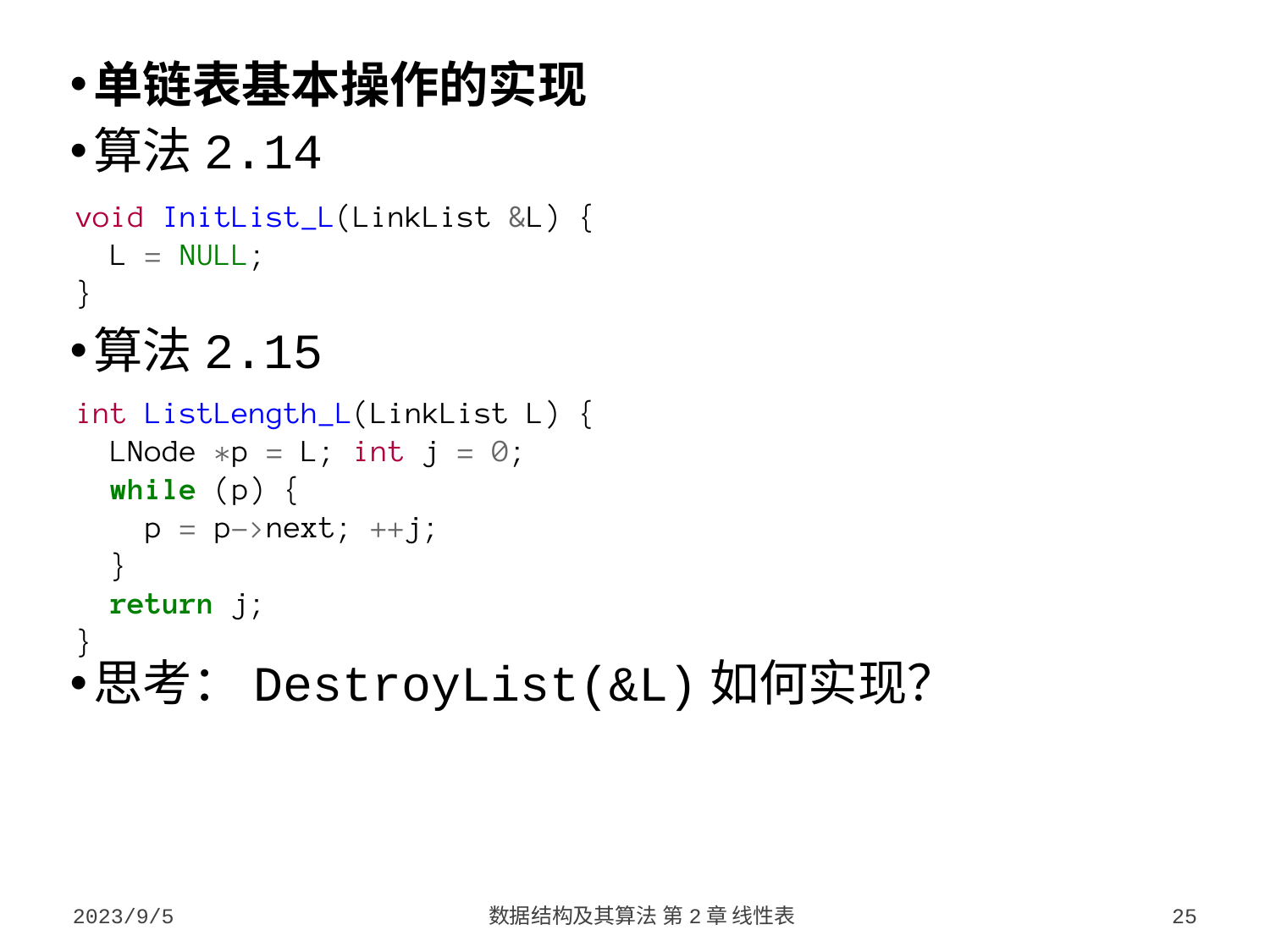

单链表基本操作的实现
算法2.14

算法2.15

思考：DestroyList(&L)如何实现？
void InitList_L(LinkList &L) {
  L = NULL;
}
int ListLength_L(LinkList L) {
  LNode *p = L; int j = 0;
  while (p) {
    p = p->next; ++j;
  }
  return j;
}
2023/9/5
数据结构及其算法 第2章 线性表
25